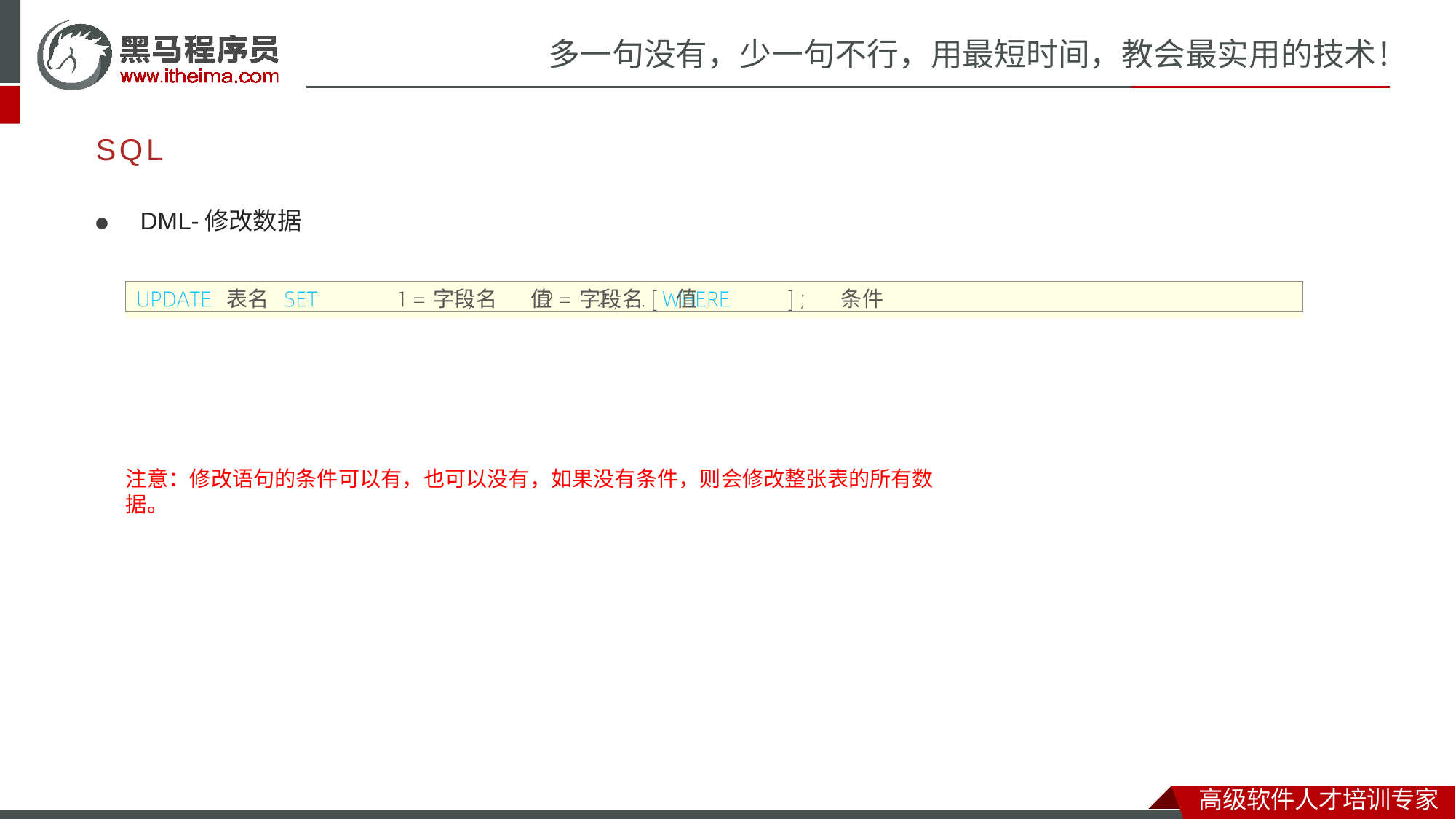

# 多一句没有，少一句不行，用最短时间，教会最实用的技术！

SQL

⚫	DML-修改数据

表名	字段名	值	字段名	值	条件

注意：修改语句的条件可以有，也可以没有，如果没有条件，则会修改整张表的所有数据。
高级软件人才培训专家